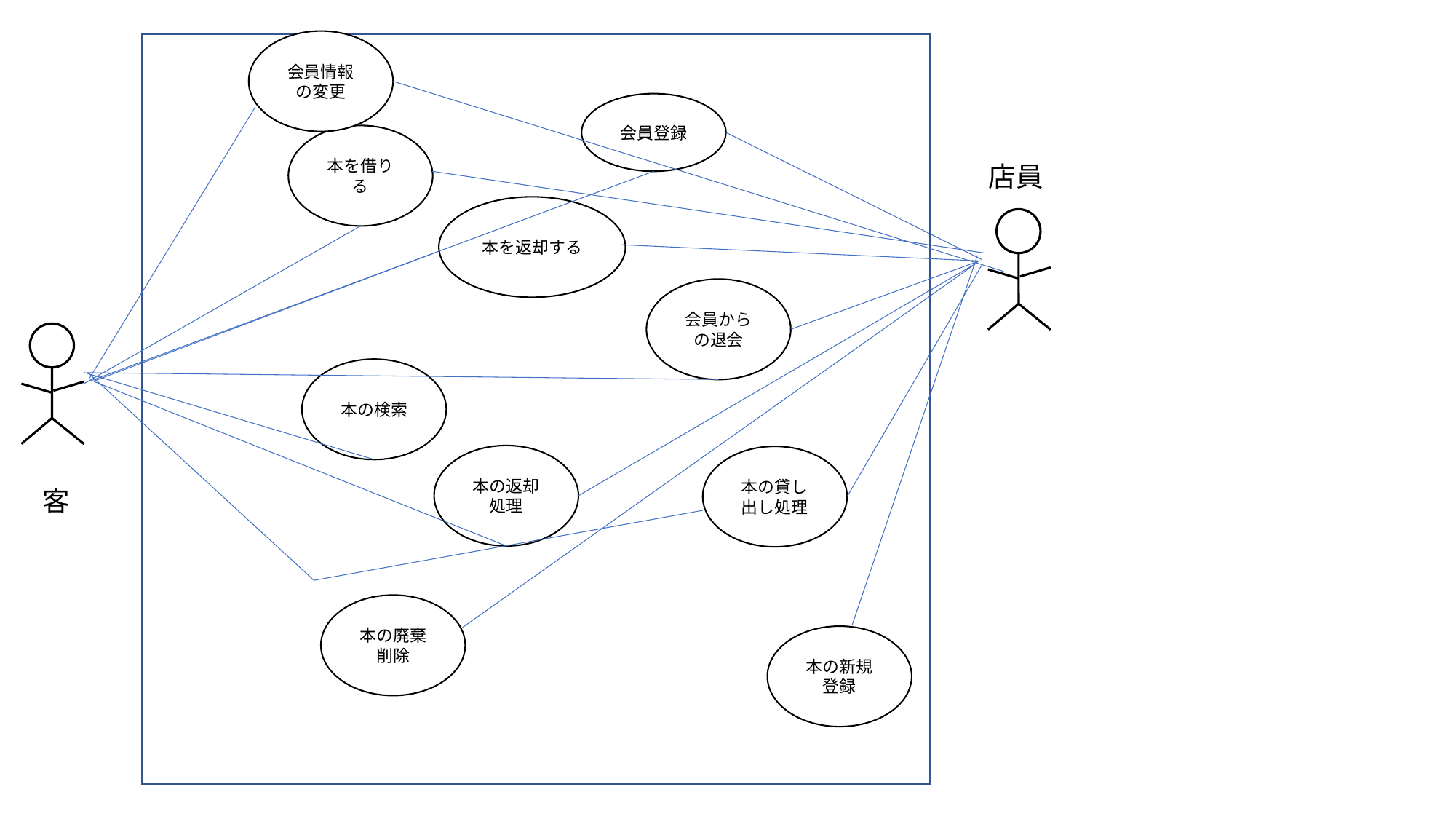

会員情報の変更

会員登録
本を借りる
店員
本を返却する

会員からの退会

本の検索
本の返却処理
本の貸し出し処理
客
本の廃棄削除
本の新規登録